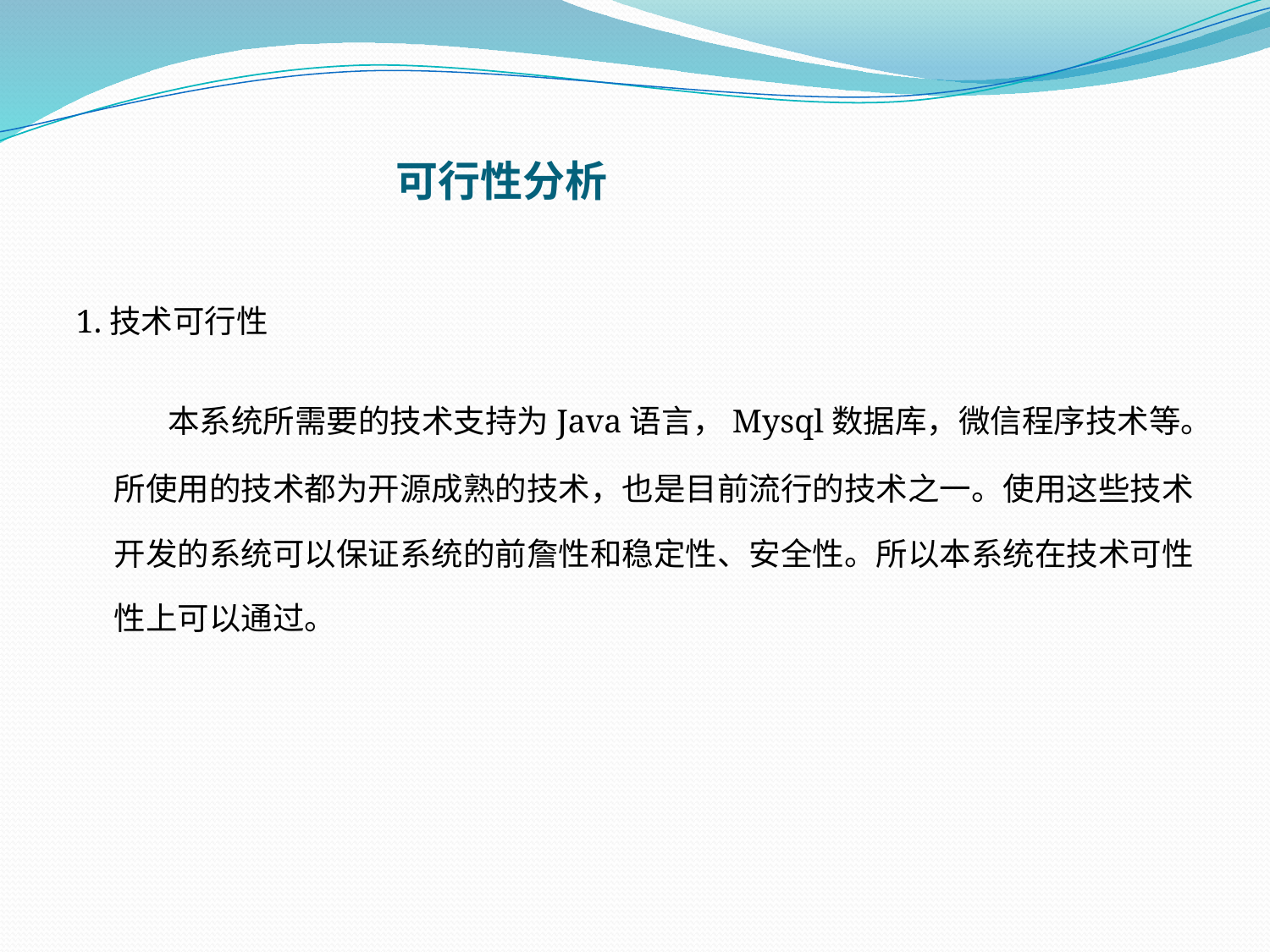

# 可行性分析
1.技术可行性
　　本系统所需要的技术支持为Java语言，Mysql数据库，微信程序技术等。所使用的技术都为开源成熟的技术，也是目前流行的技术之一。使用这些技术开发的系统可以保证系统的前詹性和稳定性、安全性。所以本系统在技术可性性上可以通过。